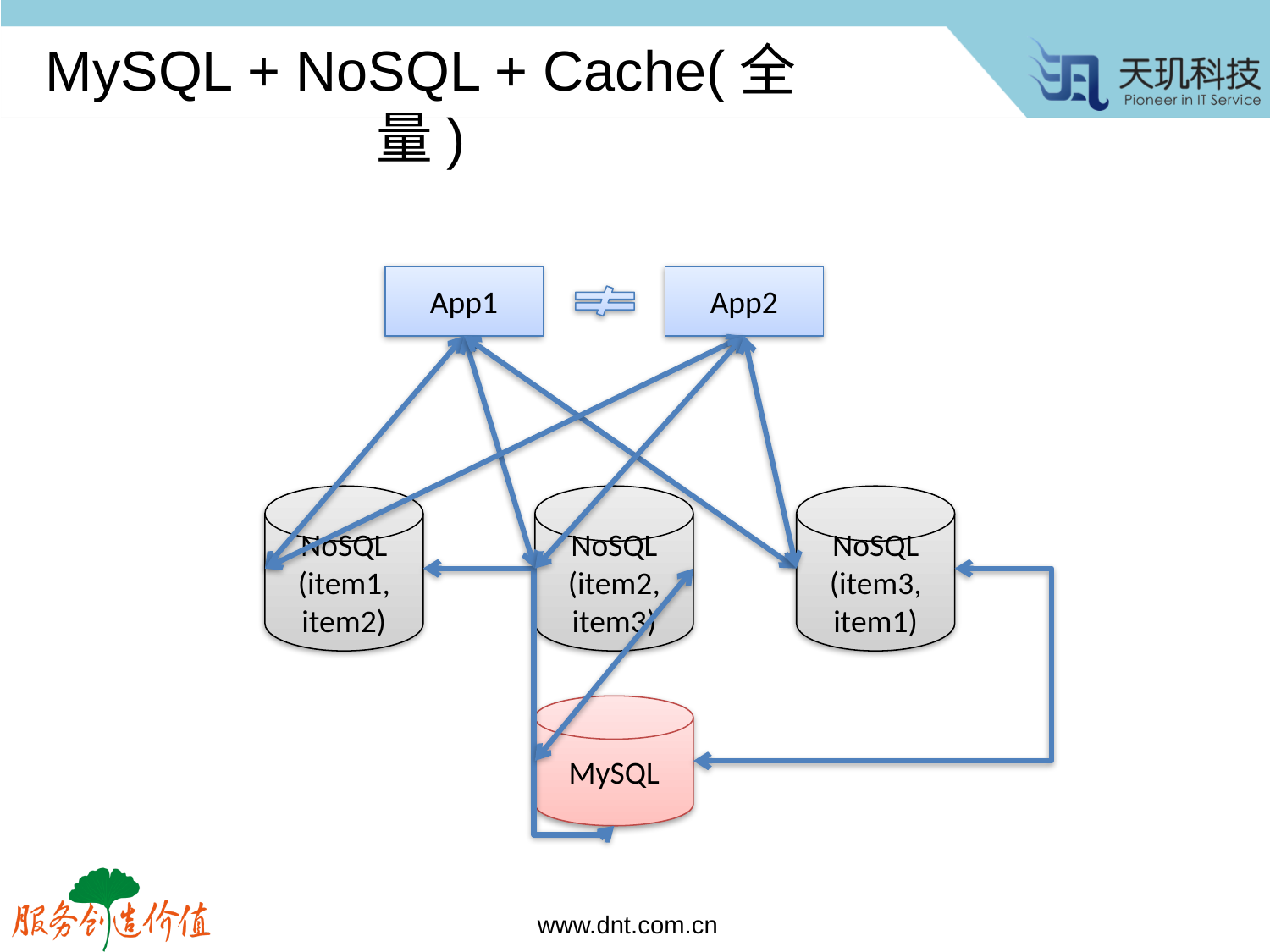

# MySQL + NoSQL + Cache(全量)
App1
App2

NoSQL
(item1,
item2)
NoSQL
(item2,
item3)
NoSQL
(item3,
item1)
MySQL